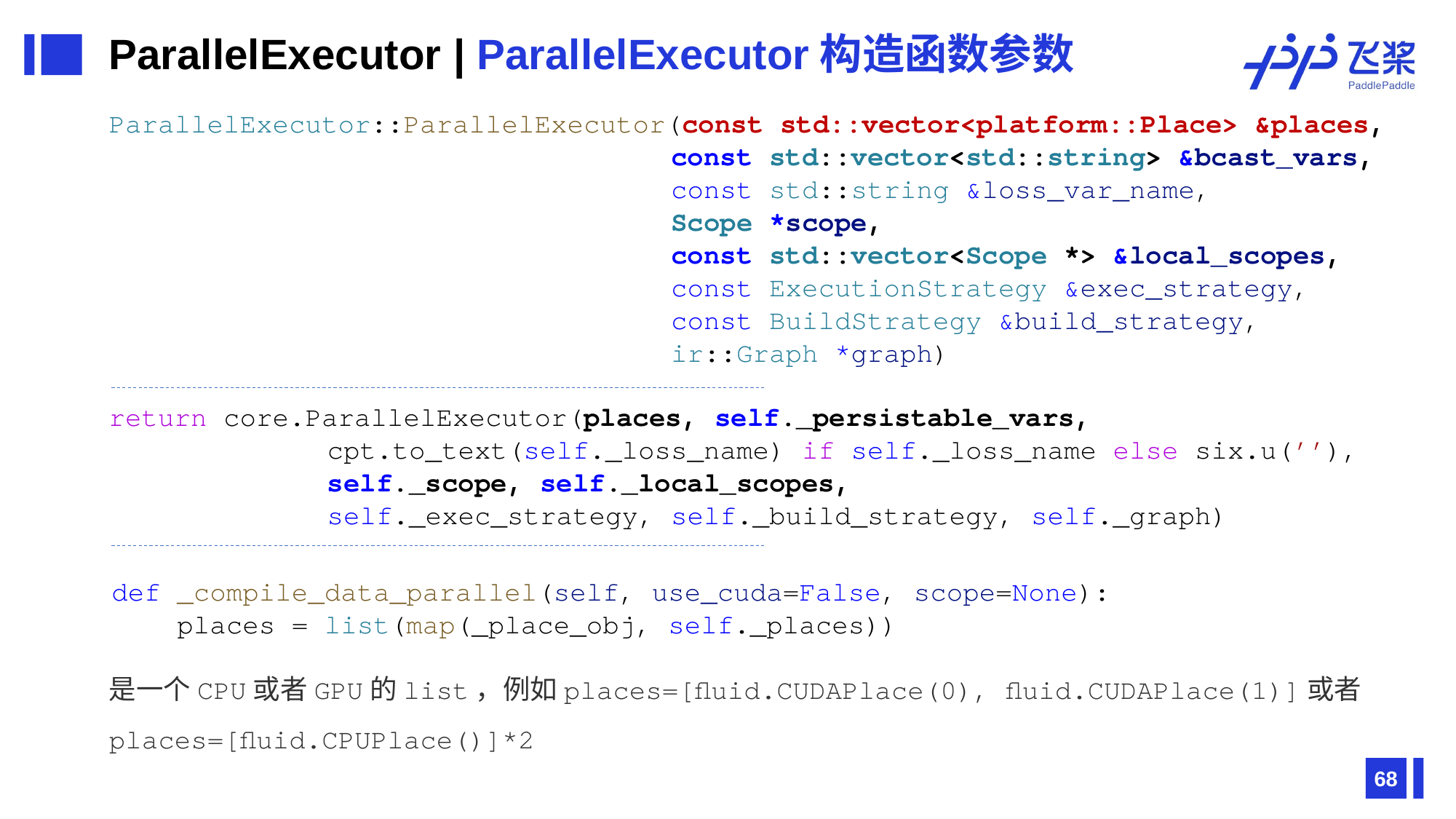

ParallelExecutor | ParallelExecutor构造函数参数
ParallelExecutor::ParallelExecutor(const std::vector<platform::Place> &places,
					 const std::vector<std::string> &bcast_vars,
					 const std::string &loss_var_name,
					 Scope *scope,
					 const std::vector<Scope *> &local_scopes,
					 const ExecutionStrategy &exec_strategy,
					 const BuildStrategy &build_strategy,
					 ir::Graph *graph)
return core.ParallelExecutor(places, self._persistable_vars,
		cpt.to_text(self._loss_name) if self._loss_name else six.u(’’), 			self._scope, self._local_scopes,
		self._exec_strategy, self._build_strategy, self._graph)
def _compile_data_parallel(self, use_cuda=False, scope=None):
    places = list(map(_place_obj, self._places))
是一个CPU或者GPU的list，例如places=[fluid.CUDAPlace(0), fluid.CUDAPlace(1)]或者places=[fluid.CPUPlace()]*2
68